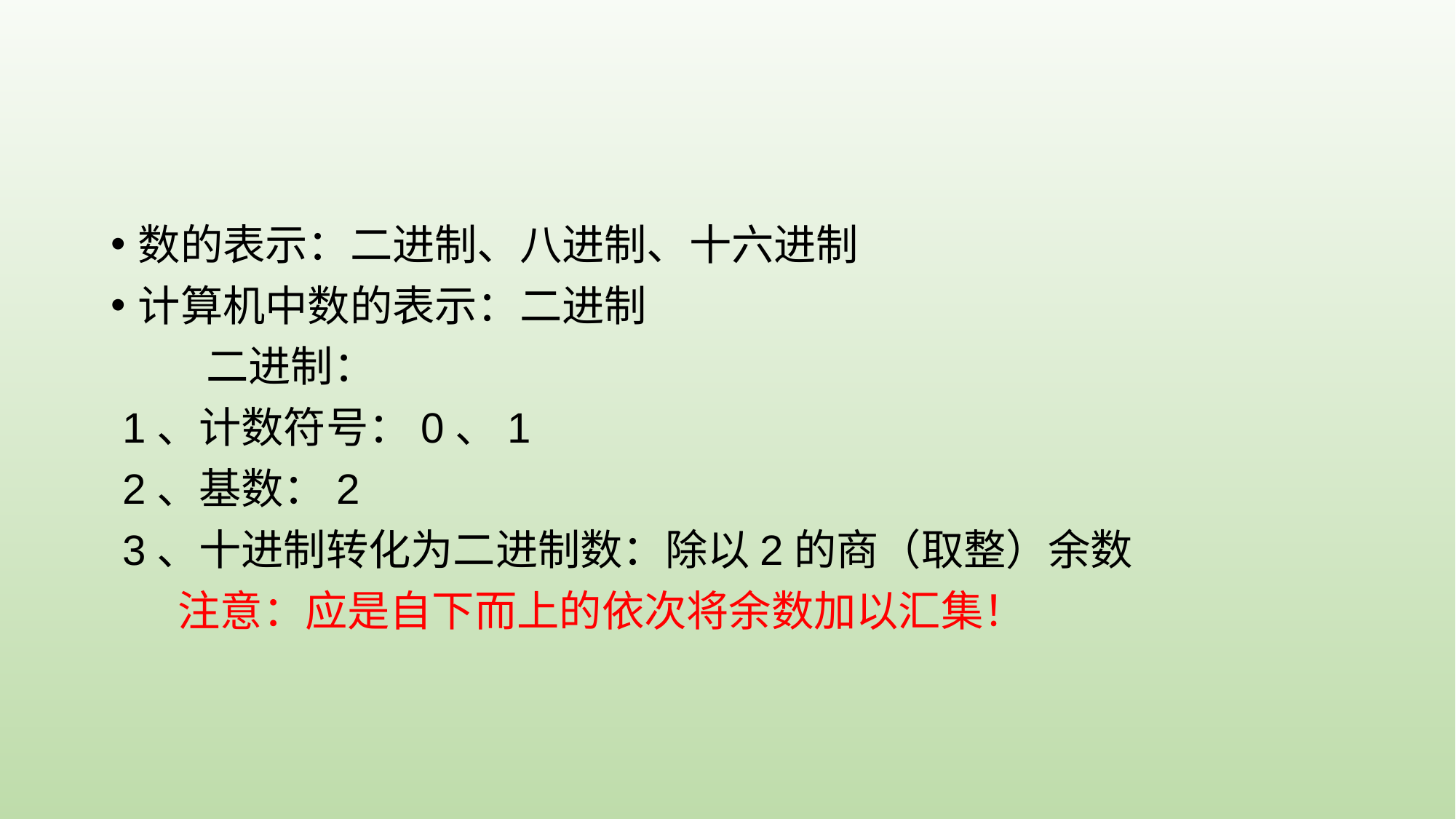

数的表示：二进制、八进制、十六进制
计算机中数的表示：二进制
         二进制：
 1、计数符号：0、1
 2、基数：2
 3、十进制转化为二进制数：除以2的商（取整）余数
      注意：应是自下而上的依次将余数加以汇集！